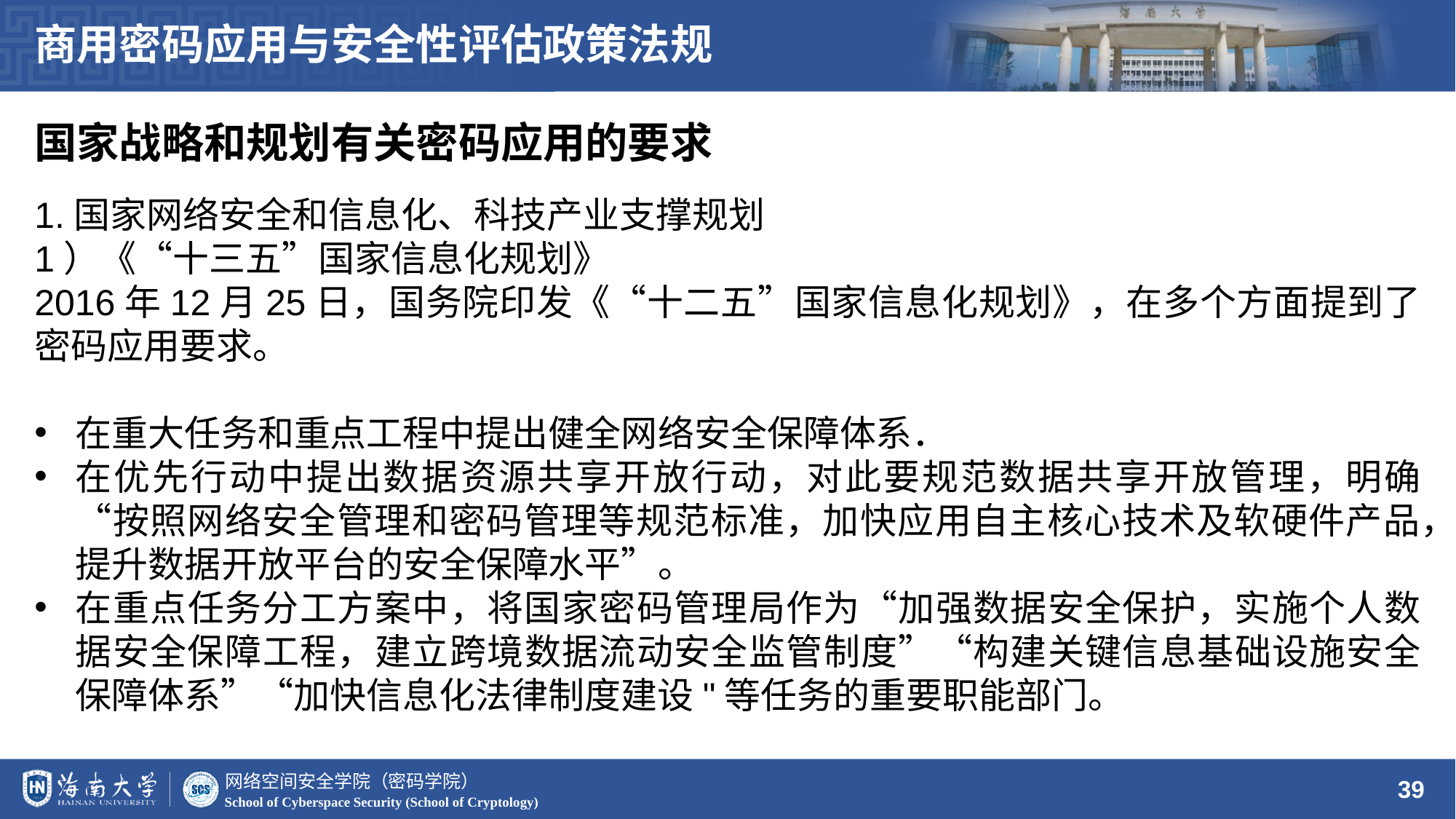

商用密码应用与安全性评估政策法规

国家战略和规划有关密码应用的要求
1.国家网络安全和信息化、科技产业支撑规划
1）《“十三五”国家信息化规划》
2016年12月25日，国务院印发《“十二五”国家信息化规划》，在多个方面提到了密码应用要求。

在重大任务和重点工程中提出健全网络安全保障体系．
在优先行动中提出数据资源共享开放行动，对此要规范数据共享开放管理，明确“按照网络安全管理和密码管理等规范标准，加快应用自主核心技术及软硬件产品，提升数据开放平台的安全保障水平”。
在重点任务分工方案中，将国家密码管理局作为“加强数据安全保护，实施个人数据安全保障工程，建立跨境数据流动安全监管制度”“构建关键信息基础设施安全保障体系”“加快信息化法律制度建设"等任务的重要职能部门。
39